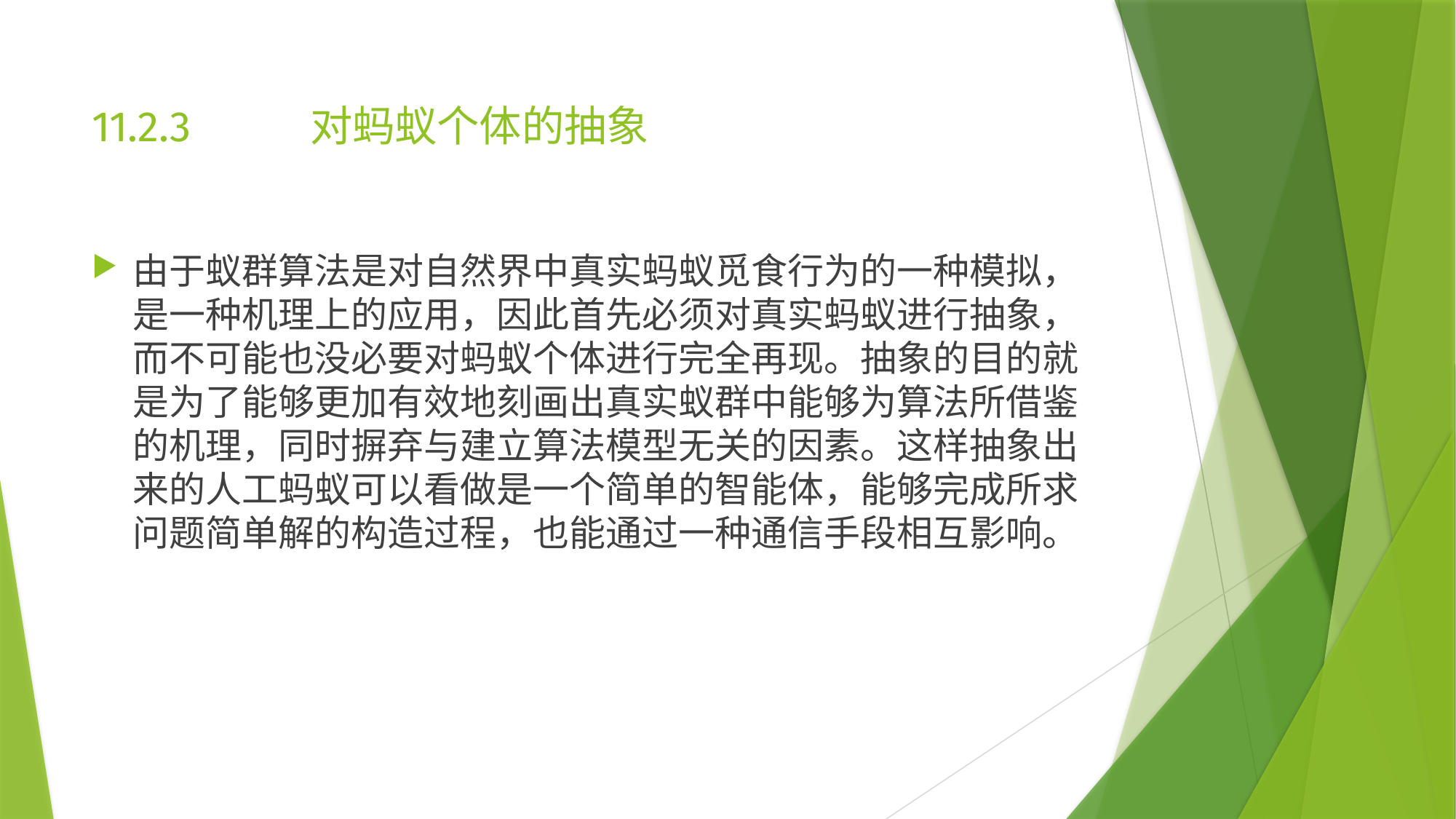

11.2.3 	对蚂蚁个体的抽象
由于蚁群算法是对自然界中真实蚂蚁觅食行为的一种模拟，是一种机理上的应用，因此首先必须对真实蚂蚁进行抽象，而不可能也没必要对蚂蚁个体进行完全再现。抽象的目的就是为了能够更加有效地刻画出真实蚁群中能够为算法所借鉴的机理，同时摒弃与建立算法模型无关的因素。这样抽象出来的人工蚂蚁可以看做是一个简单的智能体，能够完成所求问题简单解的构造过程，也能通过一种通信手段相互影响。